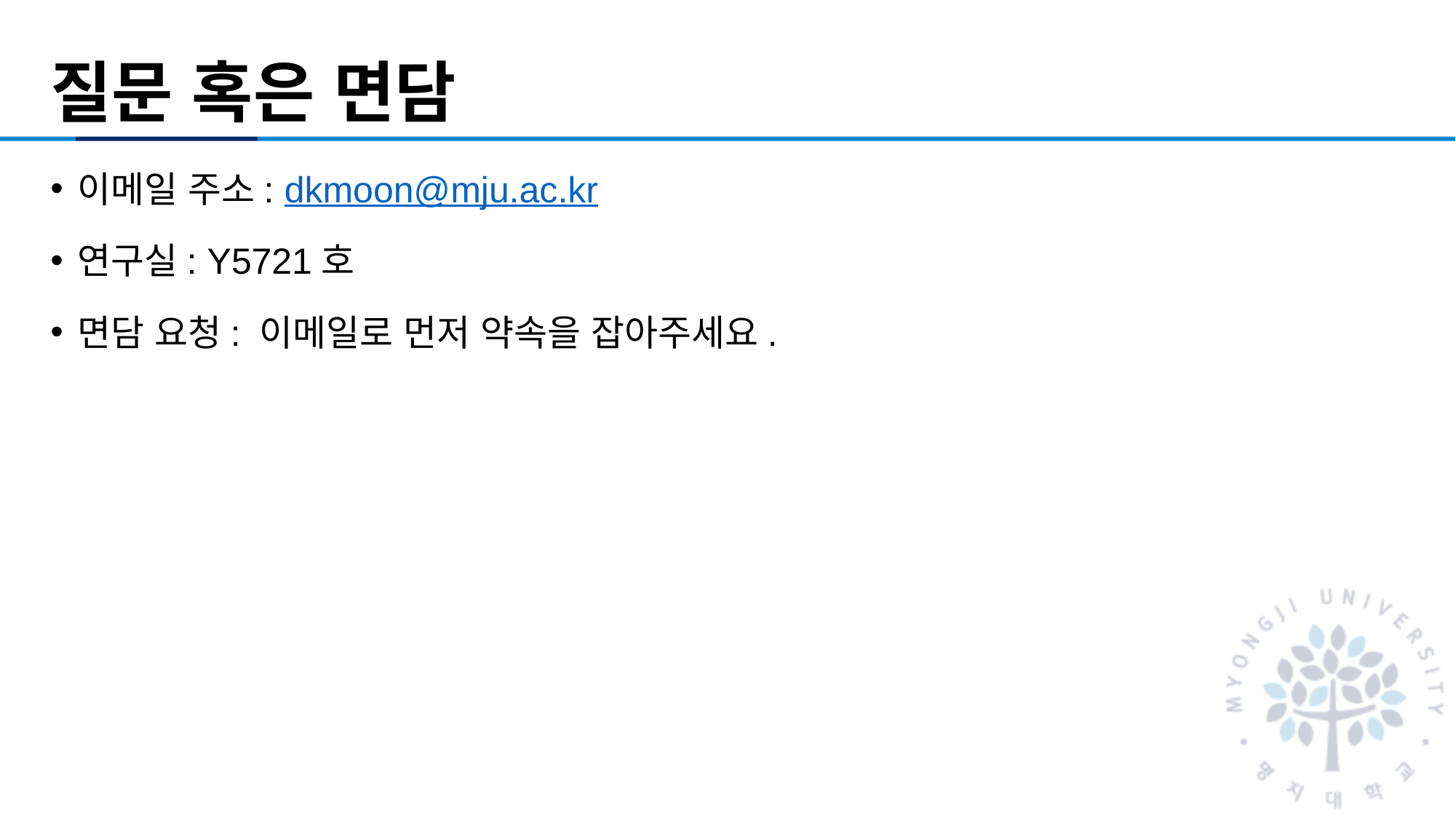

# 질문 혹은 면담
이메일 주소: dkmoon@mju.ac.kr
연구실: Y5721호
면담 요청: 이메일로 먼저 약속을 잡아주세요.